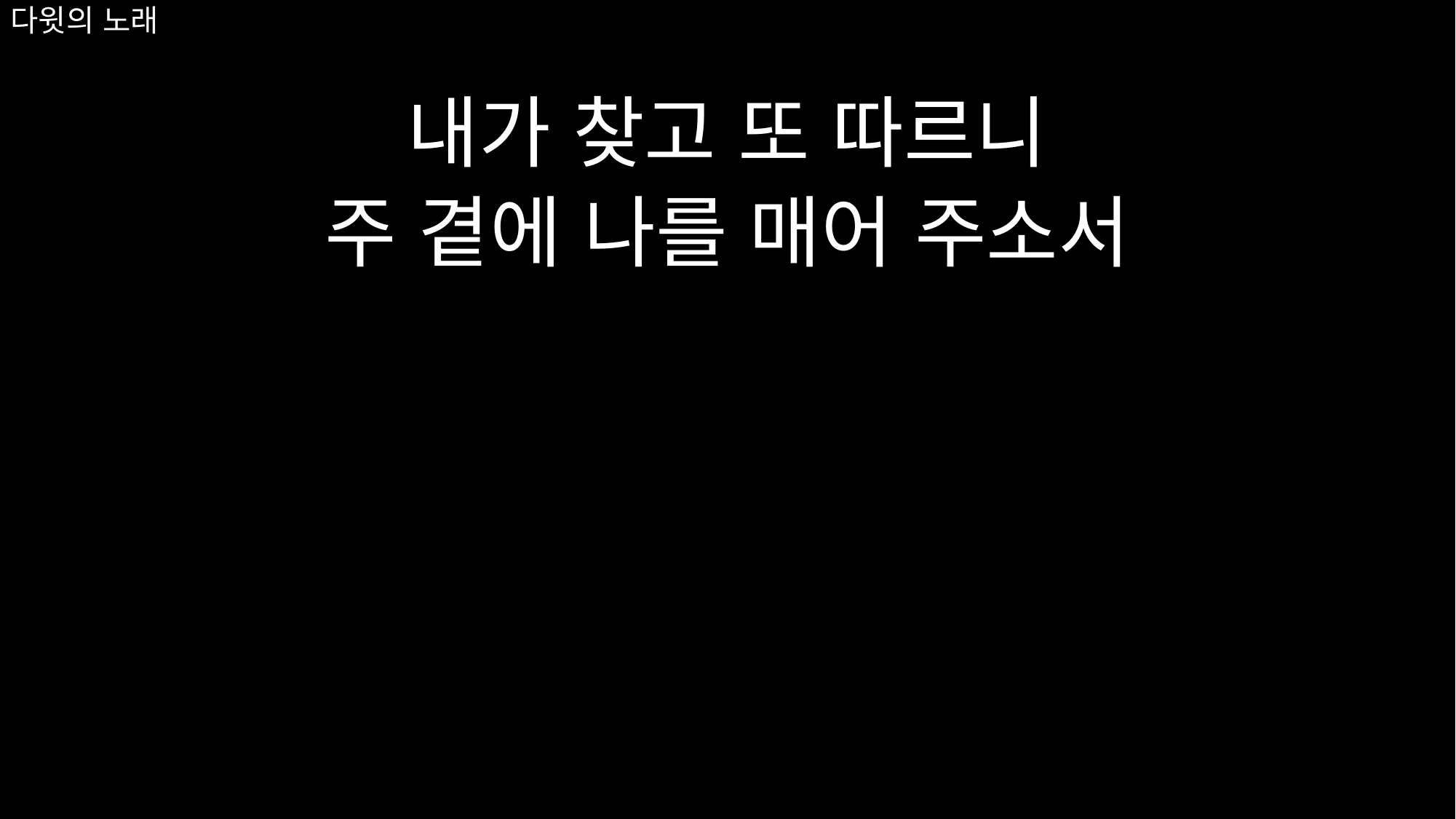

# 다윗의 노래
내가 찾고 또 따르니
주 곁에 나를 매어 주소서